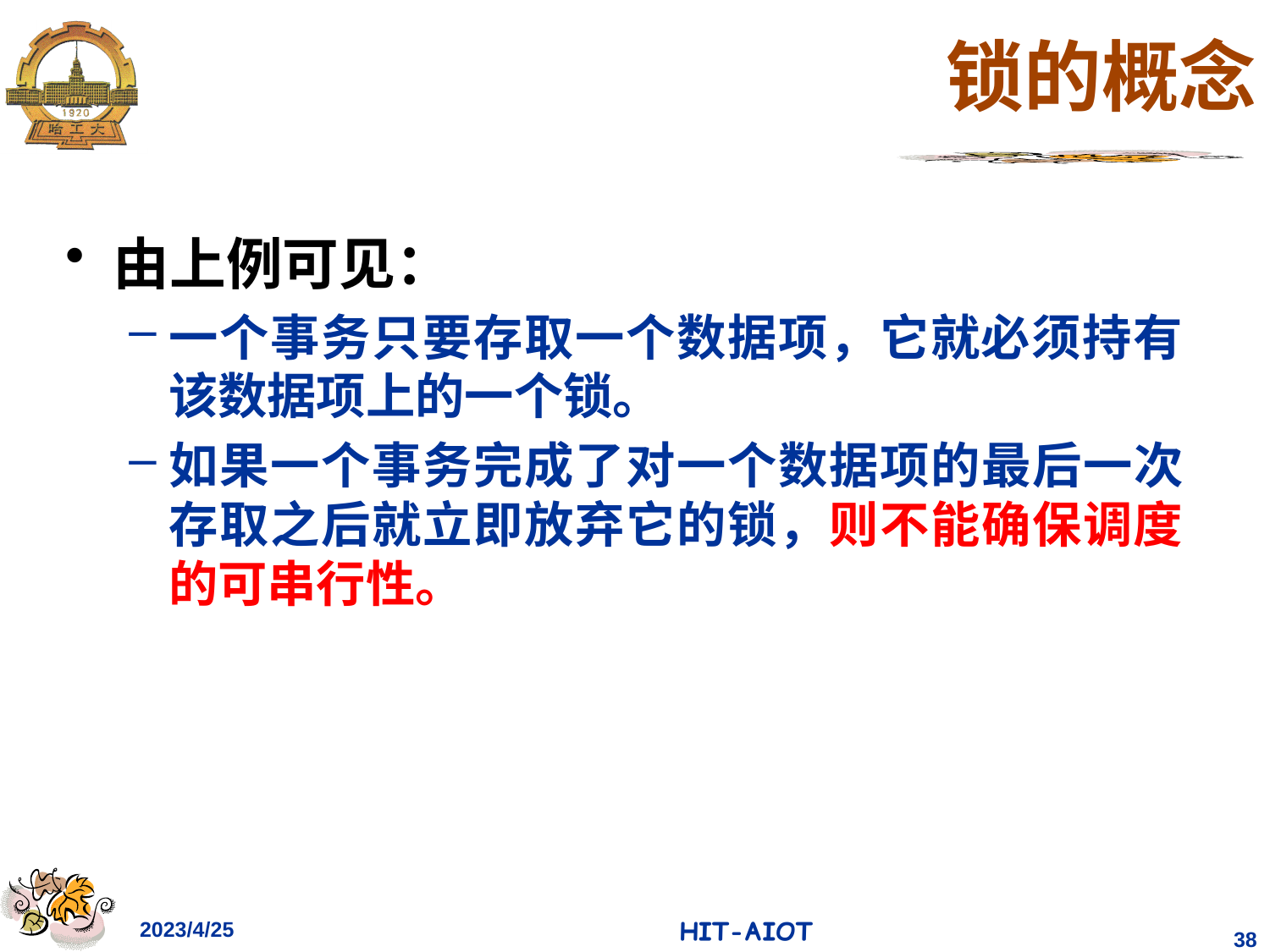

# 锁的概念
由上例可见：
一个事务只要存取一个数据项，它就必须持有该数据项上的一个锁。
如果一个事务完成了对一个数据项的最后一次存取之后就立即放弃它的锁，则不能确保调度的可串行性。

2023/4/25
HIT-AIOT
38